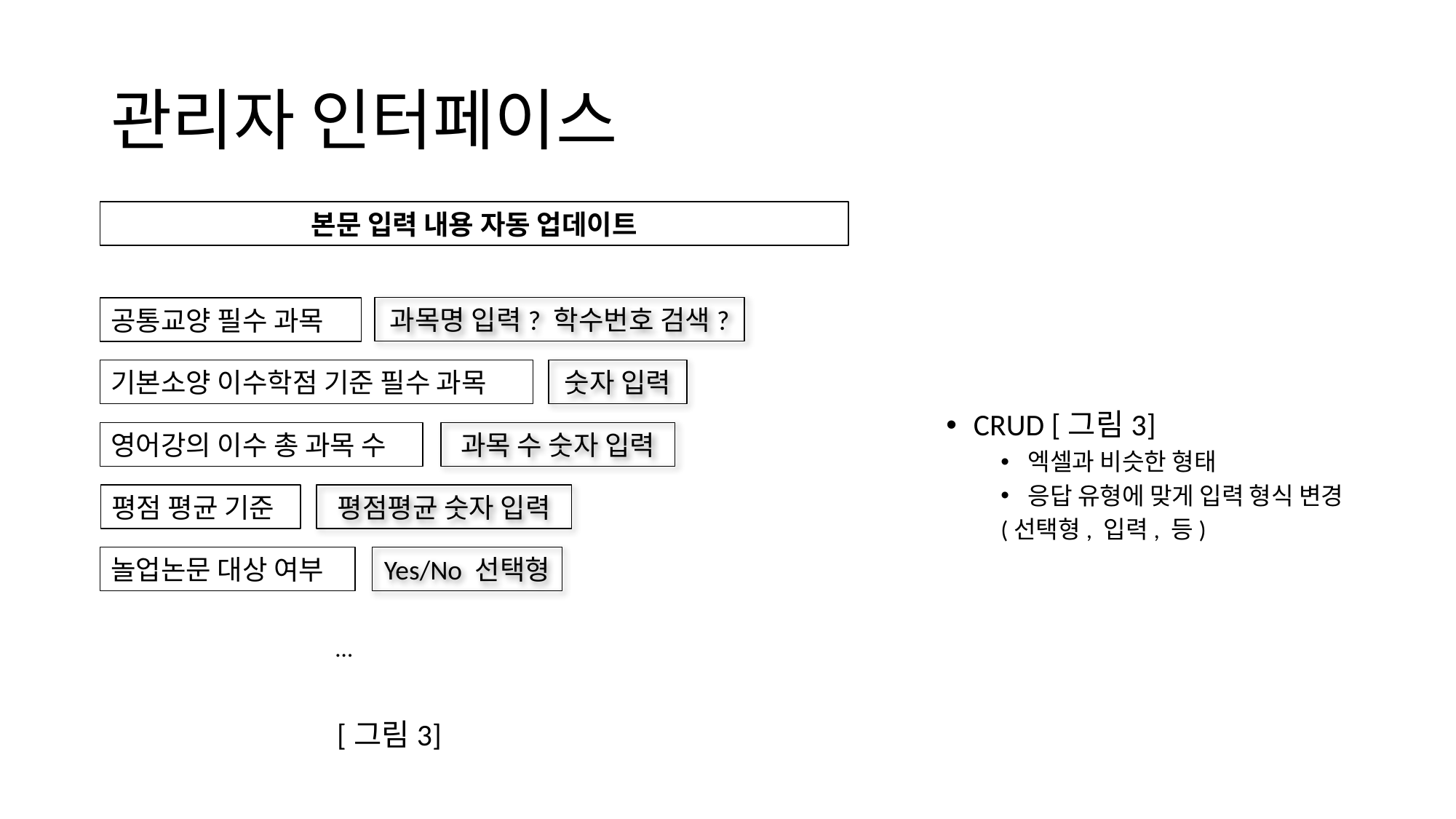

# 관리자 인터페이스
본문 입력 내용 자동 업데이트
과목명 입력? 학수번호 검색?
공통교양 필수 과목
기본소양 이수학점 기준 필수 과목
숫자 입력
CRUD [그림3]
엑셀과 비슷한 형태
응답 유형에 맞게 입력 형식 변경
(선택형, 입력, 등)
영어강의 이수 총 과목 수
과목 수 숫자 입력
평점 평균 기준
평점평균 숫자 입력
놀업논문 대상 여부
Yes/No 선택형
…
[그림3]